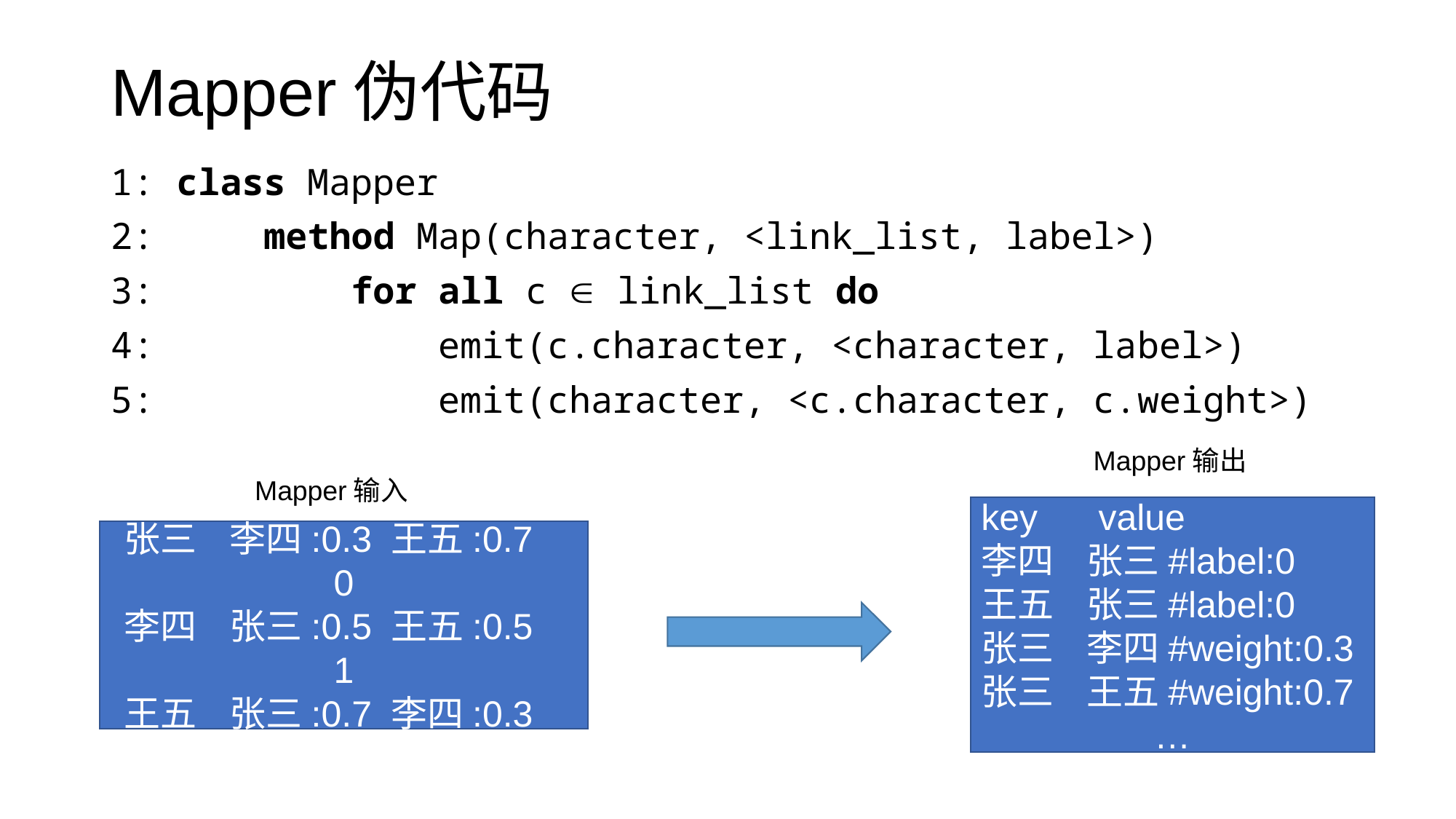

# Mapper伪代码
1: class Mapper
2:     method Map(character, <link_list, label>)
3:         for all c ∈ link_list do
4:             emit(c.character, <character, label>)
5:             emit(character, <c.character, c.weight>)
Mapper输出
Mapper输入
key      value
李四    张三#label:0
王五    张三#label:0
张三    李四#weight:0.3
张三    王五#weight:0.7
…
  key      value
张三    李四:0.3 王五:0.7    0
李四    张三:0.5 王五:0.5    1
王五    张三:0.7 李四:0.3    2